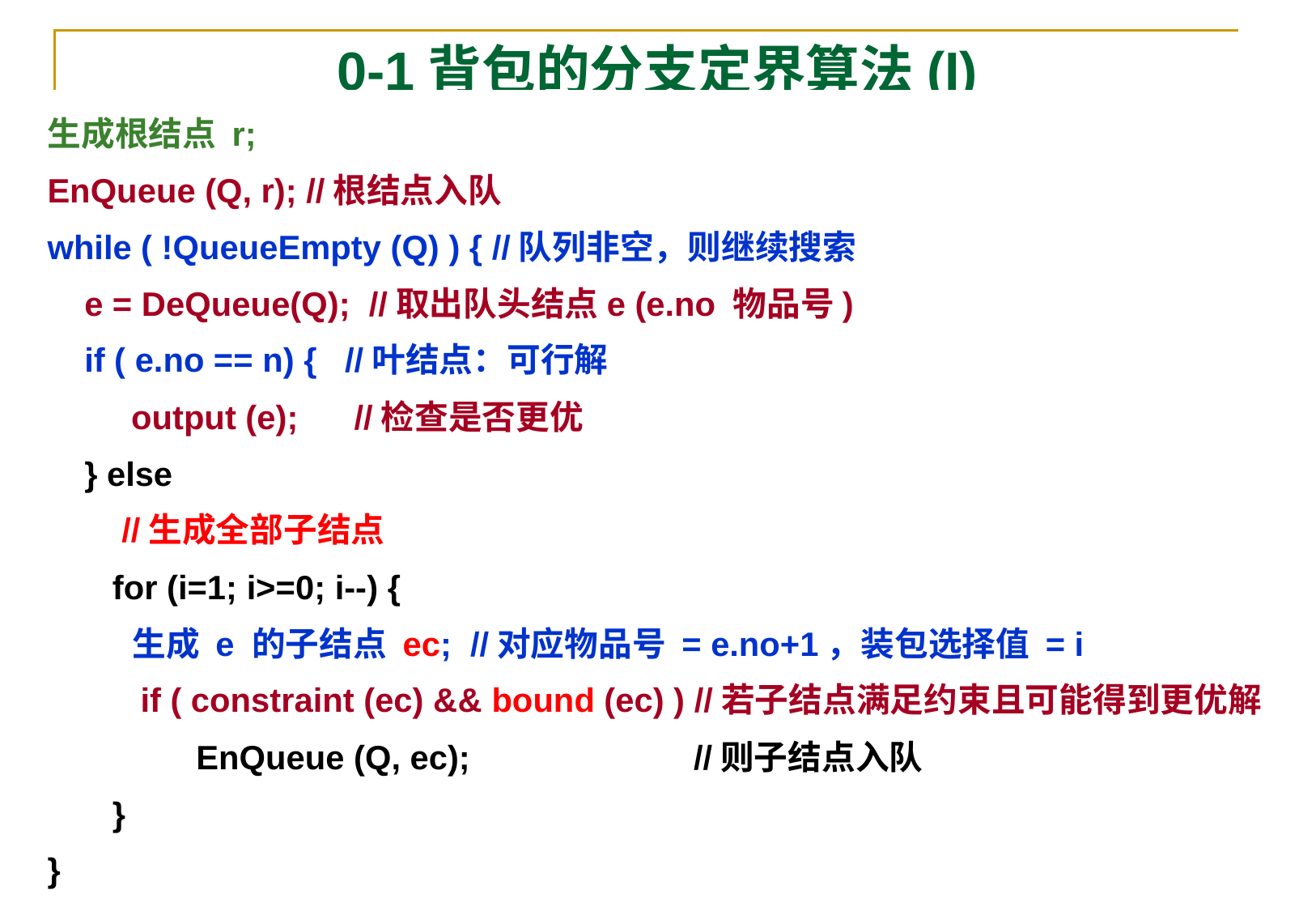

# 0-1背包的分支定界算法(I)
生成根结点 r;
EnQueue (Q, r); //根结点入队
while ( !QueueEmpty (Q) ) { //队列非空，则继续搜索
    e = DeQueue(Q);  //取出队头结点e (e.no 物品号)
    if ( e.no == n) {   //叶结点：可行解
         output (e);      //检查是否更优
    } else
        //生成全部子结点
       for (i=1; i>=0; i--) {
          生成 e 的子结点 ec;  //对应物品号 = e.no+1，装包选择值 = i
          if ( constraint (ec) && bound (ec) ) //若子结点满足约束且可能得到更优解
                EnQueue (Q, ec);                        //则子结点入队
       }
}
例：w=[4, 7, 5, 3]，v=[40, 42, 25, 12]，W = 10

算法分析与设计
算法分析与设计